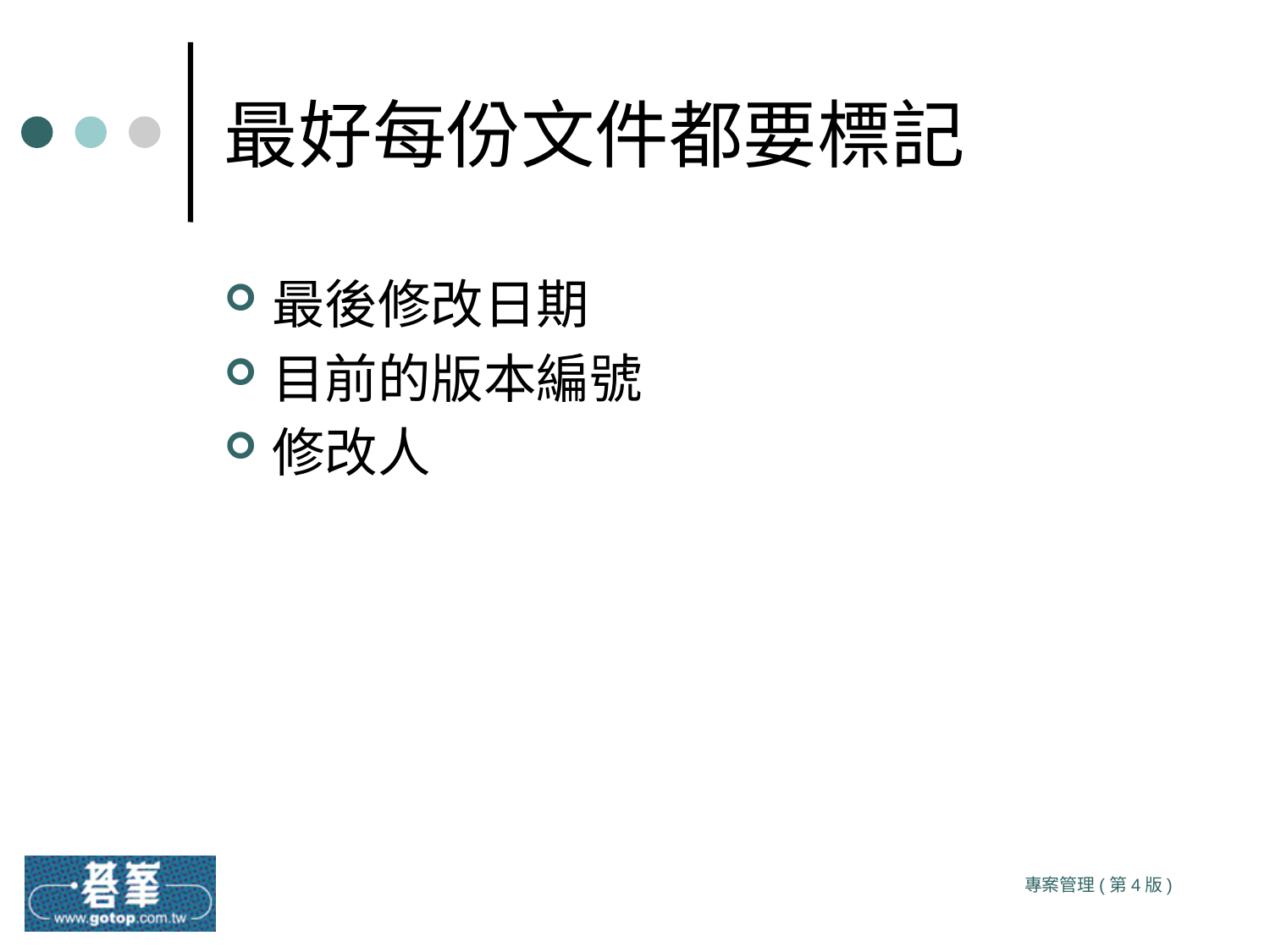

# 最好每份文件都要標記
最後修改日期
目前的版本編號
修改人
專案管理(第4版)